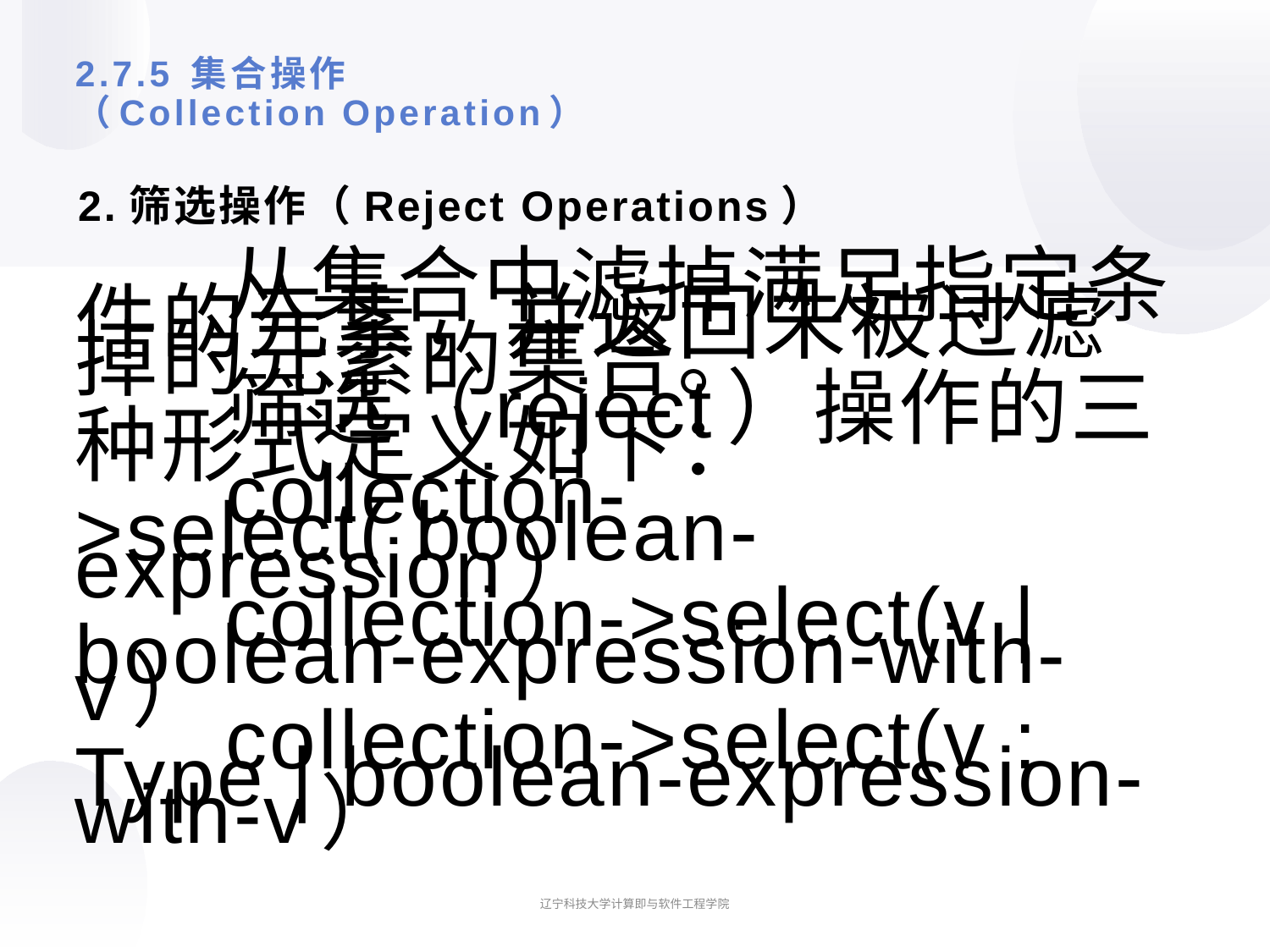

# 2.7.5 集合操作 （Collection Operation）
2.筛选操作（Reject Operations）

从集合中滤掉满足指定条件的元素，并返回未被过滤掉的元素的集合。
筛选（reject）操作的三种形式定义如下：
collection->select( boolean-expression）
collection->select(v | boolean-expression-with-v）
collection->select(v : Type | boolean-expression-with-v）

辽宁科技大学计算即与软件工程学院
159